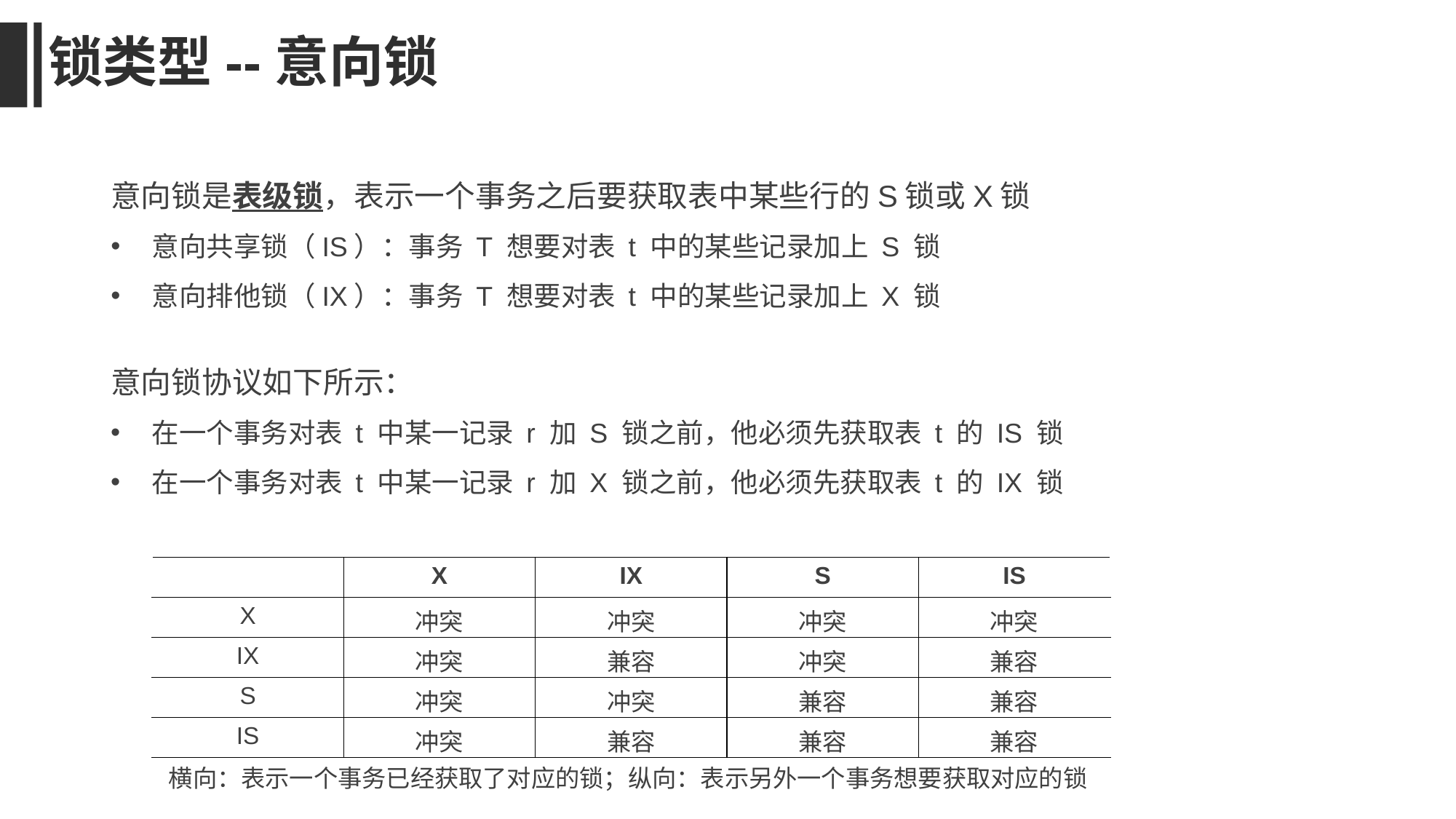

锁类型--意向锁
意向锁是表级锁，表示一个事务之后要获取表中某些行的S锁或X锁
意向共享锁（IS）：事务 T 想要对表 t 中的某些记录加上 S 锁
意向排他锁（IX）：事务 T 想要对表 t 中的某些记录加上 X 锁

意向锁协议如下所示：
在一个事务对表 t 中某一记录 r 加 S 锁之前，他必须先获取表 t 的 IS 锁
在一个事务对表 t 中某一记录 r 加 X 锁之前，他必须先获取表 t 的 IX 锁
|  | X | IX | S | IS |
| --- | --- | --- | --- | --- |
| X | 冲突 | 冲突 | 冲突 | 冲突 |
| IX | 冲突 | 兼容 | 冲突 | 兼容 |
| S | 冲突 | 冲突 | 兼容 | 兼容 |
| IS | 冲突 | 兼容 | 兼容 | 兼容 |
横向：表示一个事务已经获取了对应的锁；纵向：表示另外一个事务想要获取对应的锁